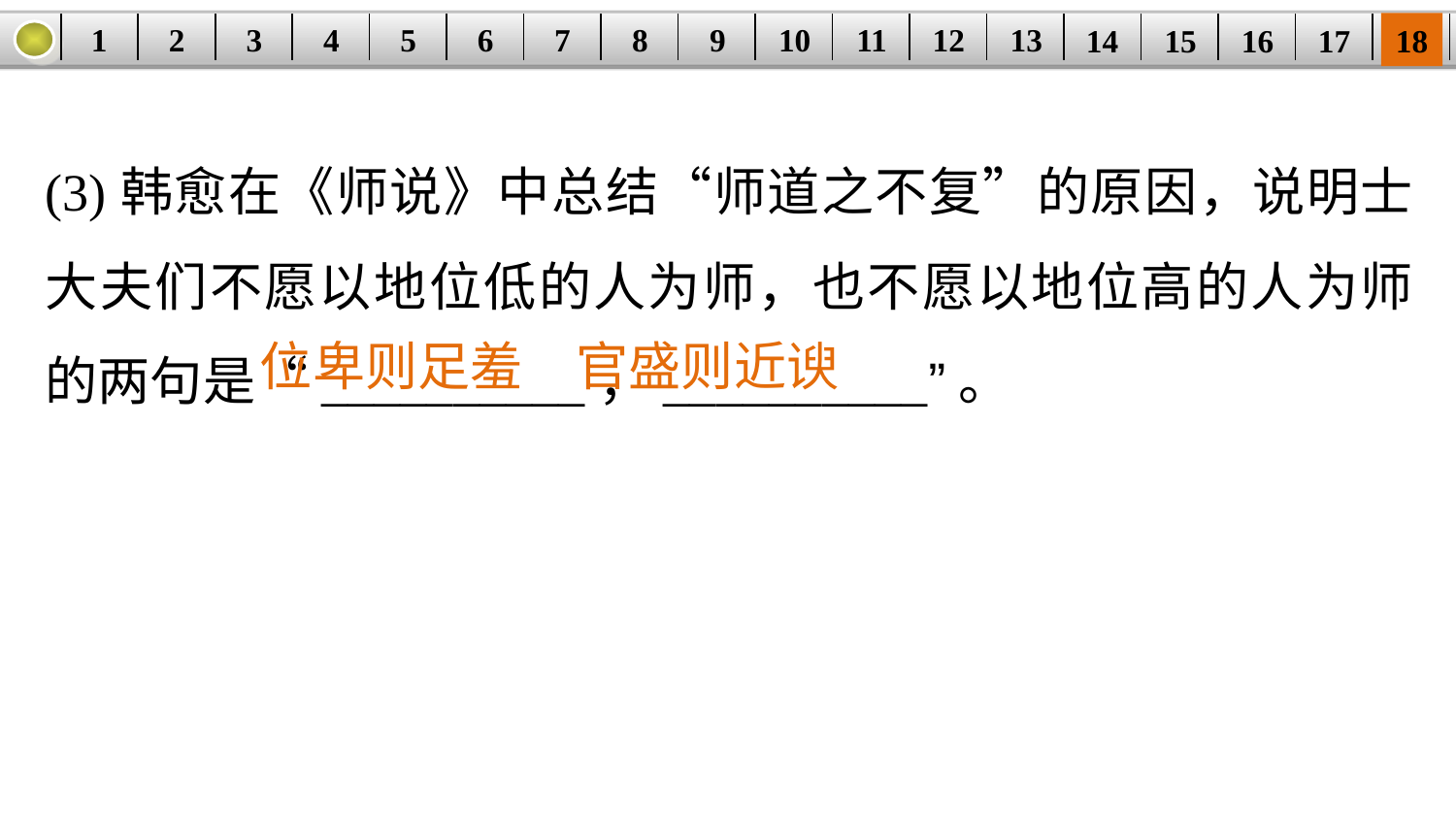

1
2
3
4
5
6
7
8
9
10
11
12
13
14
15
16
17
18
|  |  |  |  |  |  |  |  |  |  |  |  |  |  |  |  |  |  |
| --- | --- | --- | --- | --- | --- | --- | --- | --- | --- | --- | --- | --- | --- | --- | --- | --- | --- |

(3)韩愈在《师说》中总结“师道之不复”的原因，说明士大夫们不愿以地位低的人为师，也不愿以地位高的人为师的两句是“__________，__________”。
位卑则足羞　官盛则近谀